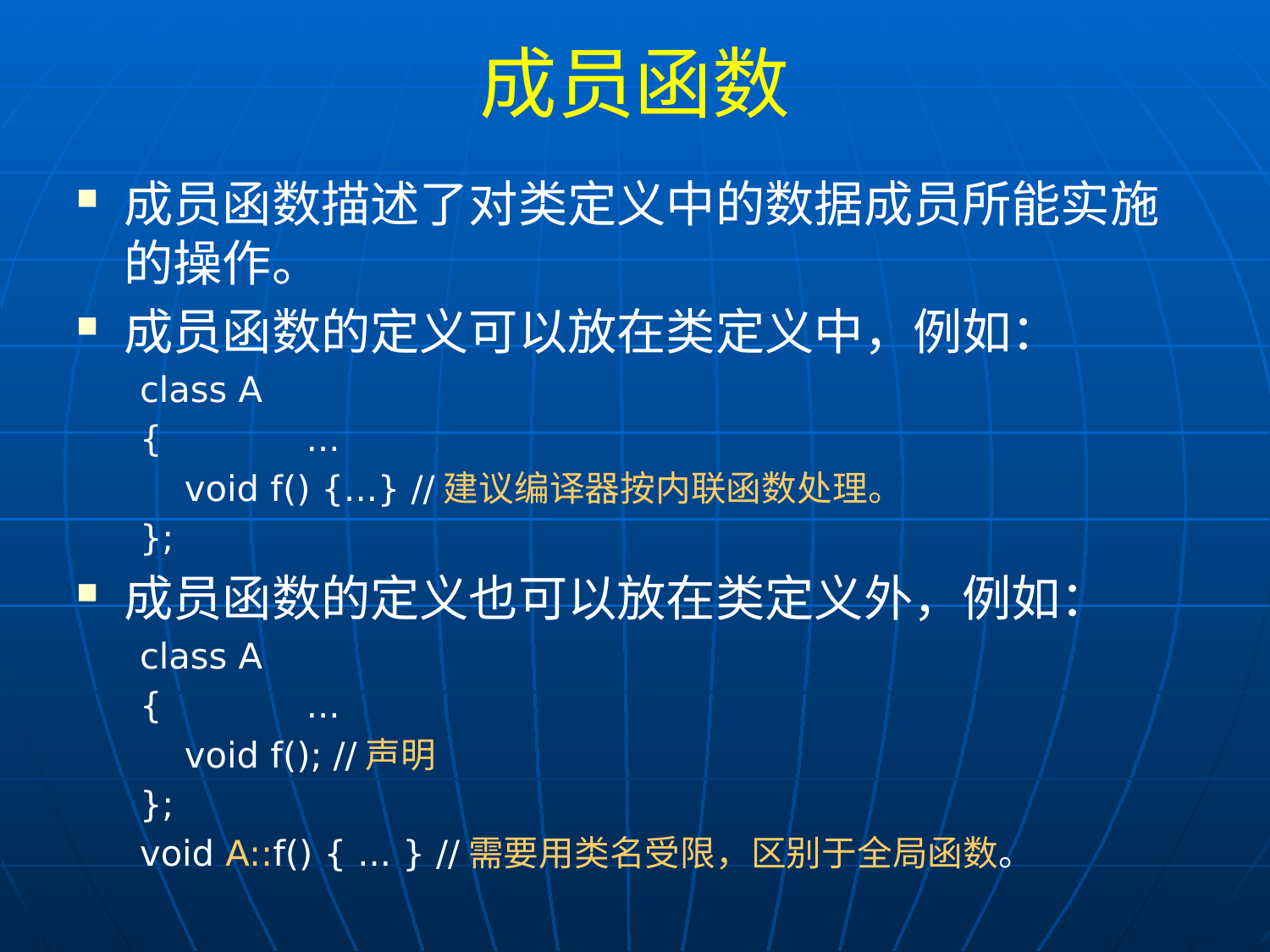

# 成员函数
成员函数描述了对类定义中的数据成员所能实施的操作。
成员函数的定义可以放在类定义中，例如：
class A
{		...
    void f() {...} //建议编译器按内联函数处理。
};
成员函数的定义也可以放在类定义外，例如：
class A
{		...
    void f(); //声明
};
void A::f() { ... } //需要用类名受限，区别于全局函数。